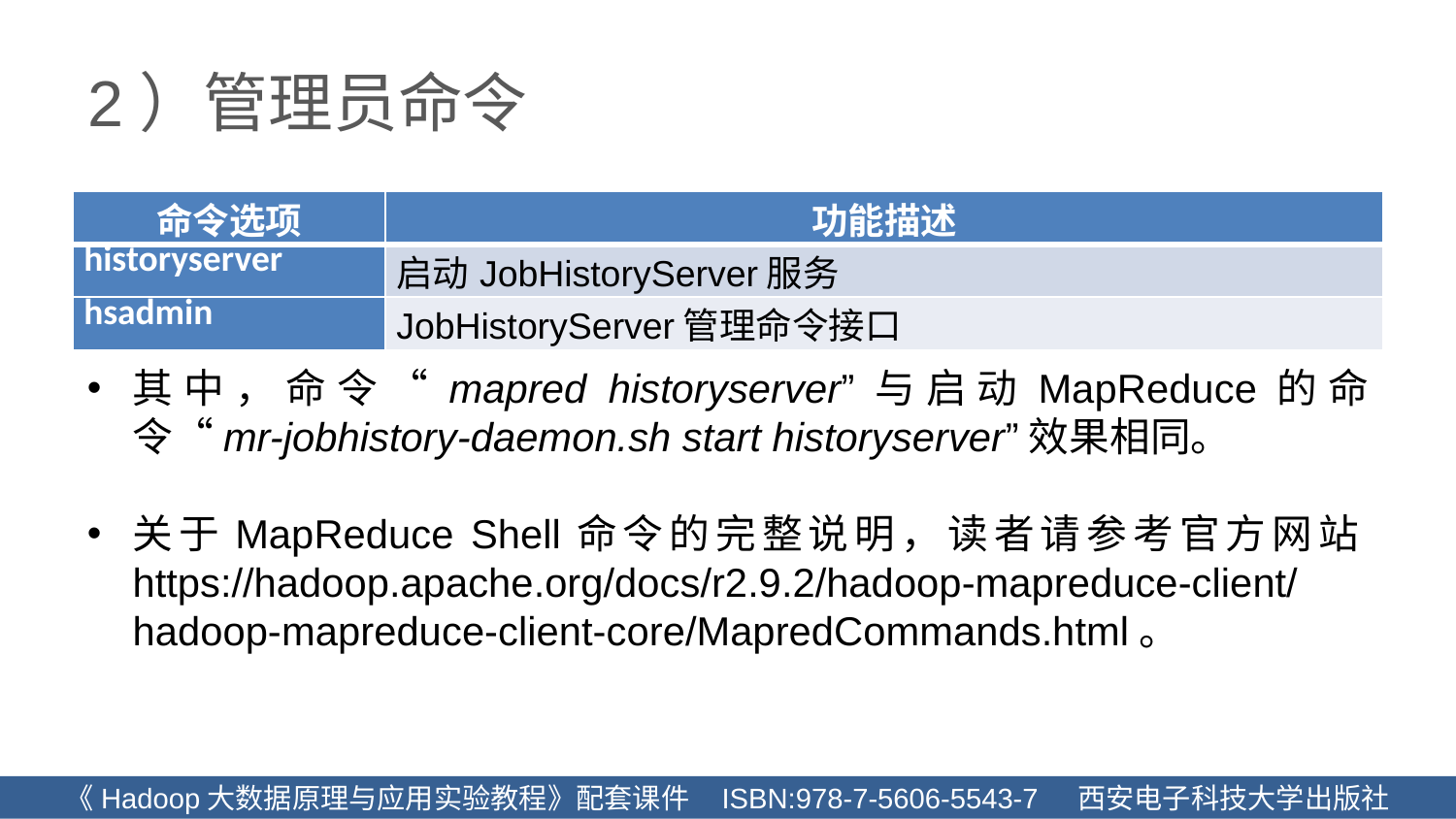

# 2）管理员命令
| 命令选项 | 功能描述 |
| --- | --- |
| historyserver | 启动JobHistoryServer服务 |
| hsadmin | JobHistoryServer管理命令接口 |
其中，命令“mapred historyserver”与启动MapReduce的命令“mr-jobhistory-daemon.sh start historyserver”效果相同。

关于MapReduce Shell命令的完整说明，读者请参考官方网站https://hadoop.apache.org/docs/r2.9.2/hadoop-mapreduce-client/hadoop-mapreduce-client-core/MapredCommands.html。